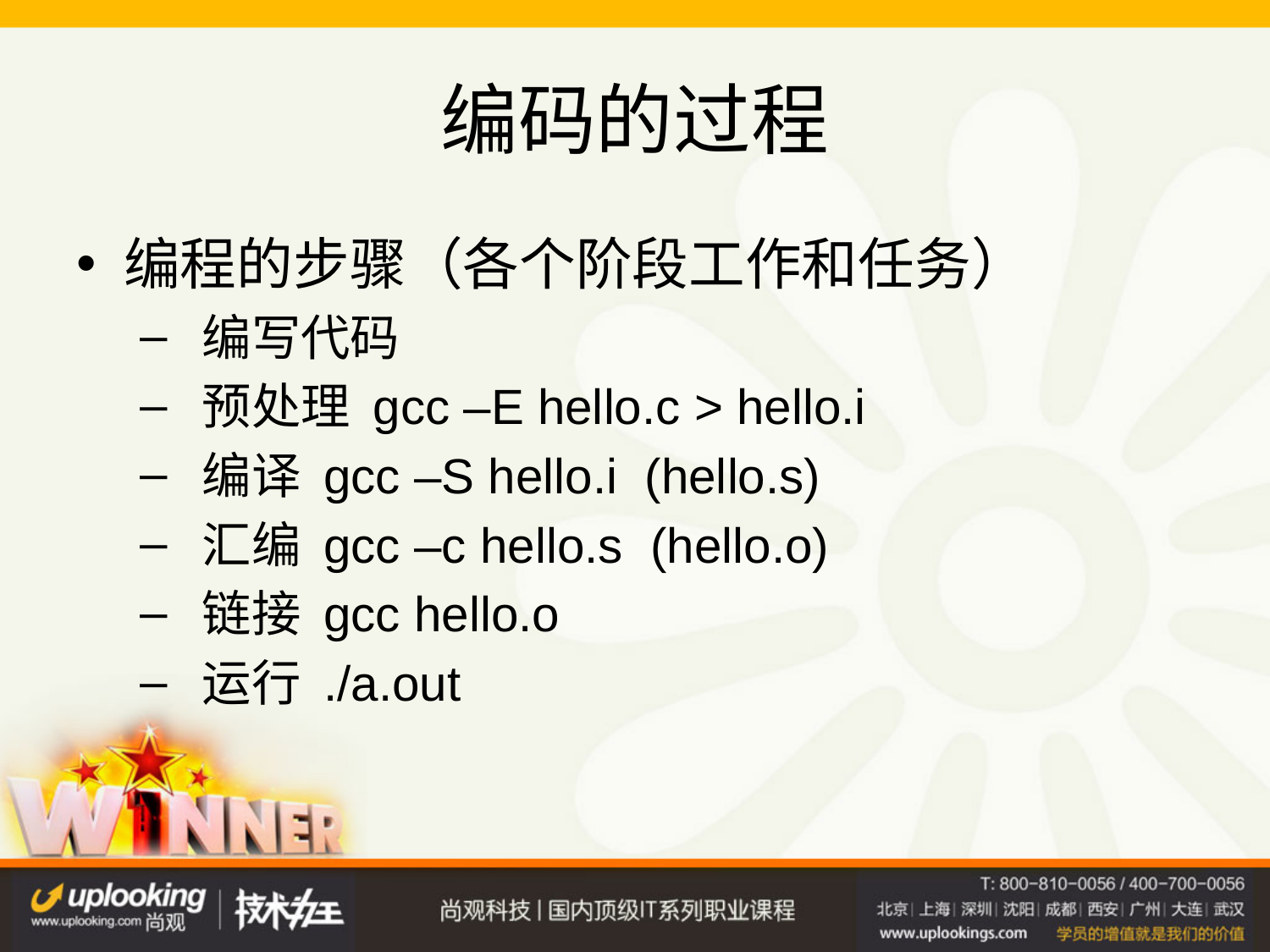

# 编码的过程
编程的步骤（各个阶段工作和任务）
 编写代码
 预处理 gcc –E hello.c > hello.i
 编译 gcc –S hello.i  (hello.s)
 汇编 gcc –c hello.s  (hello.o)
 链接 gcc hello.o
 运行 ./a.out